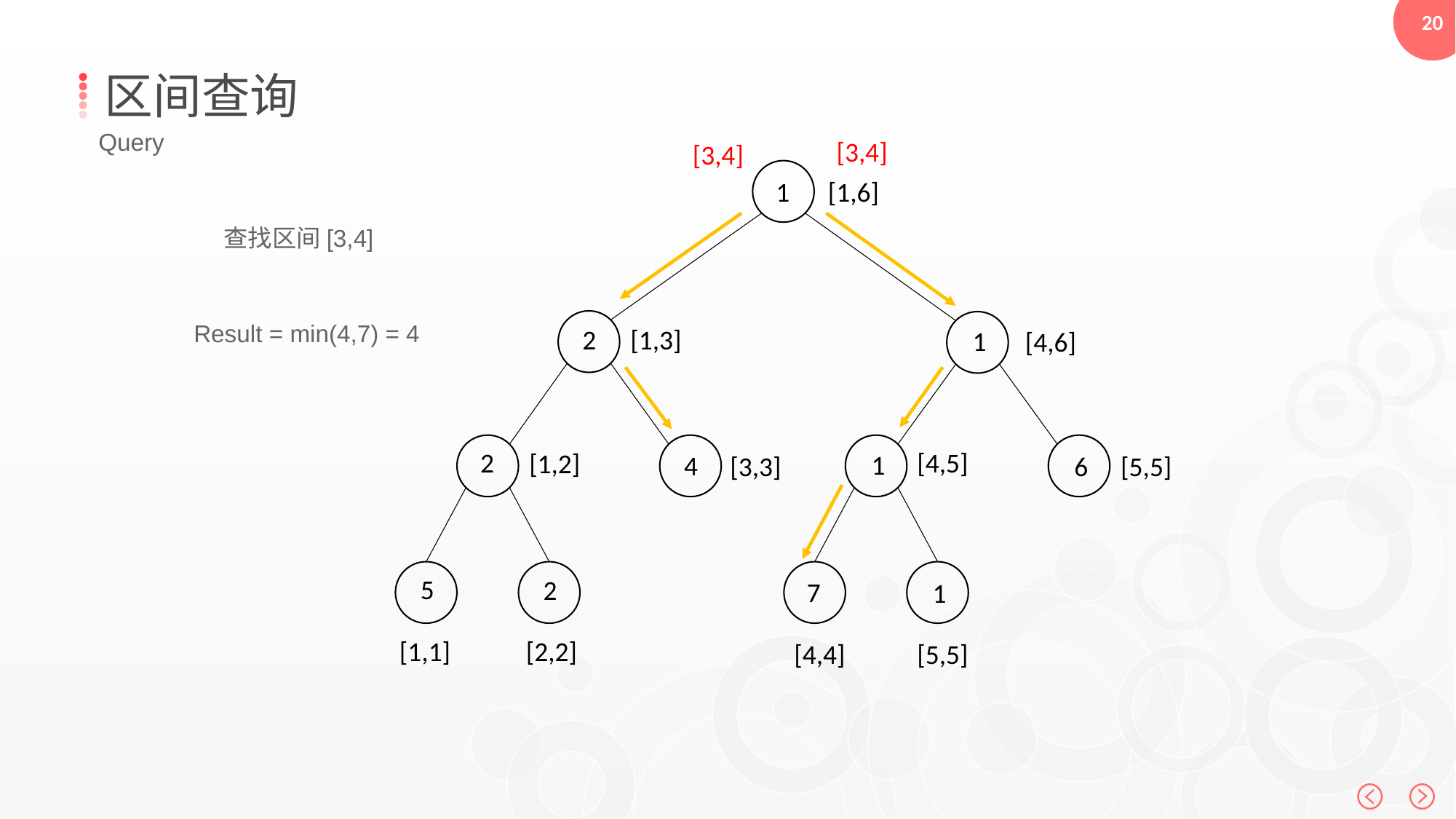

区间查询
Query
[3,4]
[3,4]

[1,6]

[1,3]
[4,6]

[4,5]
[1,2]
[3,3]
[5,5]

[1,1]
[2,2]
[4,4]
[5,5]
1
查找区间[3,4]
Result = min(4,7) = 4
2
1
2
1
4
6
5
2
7
1